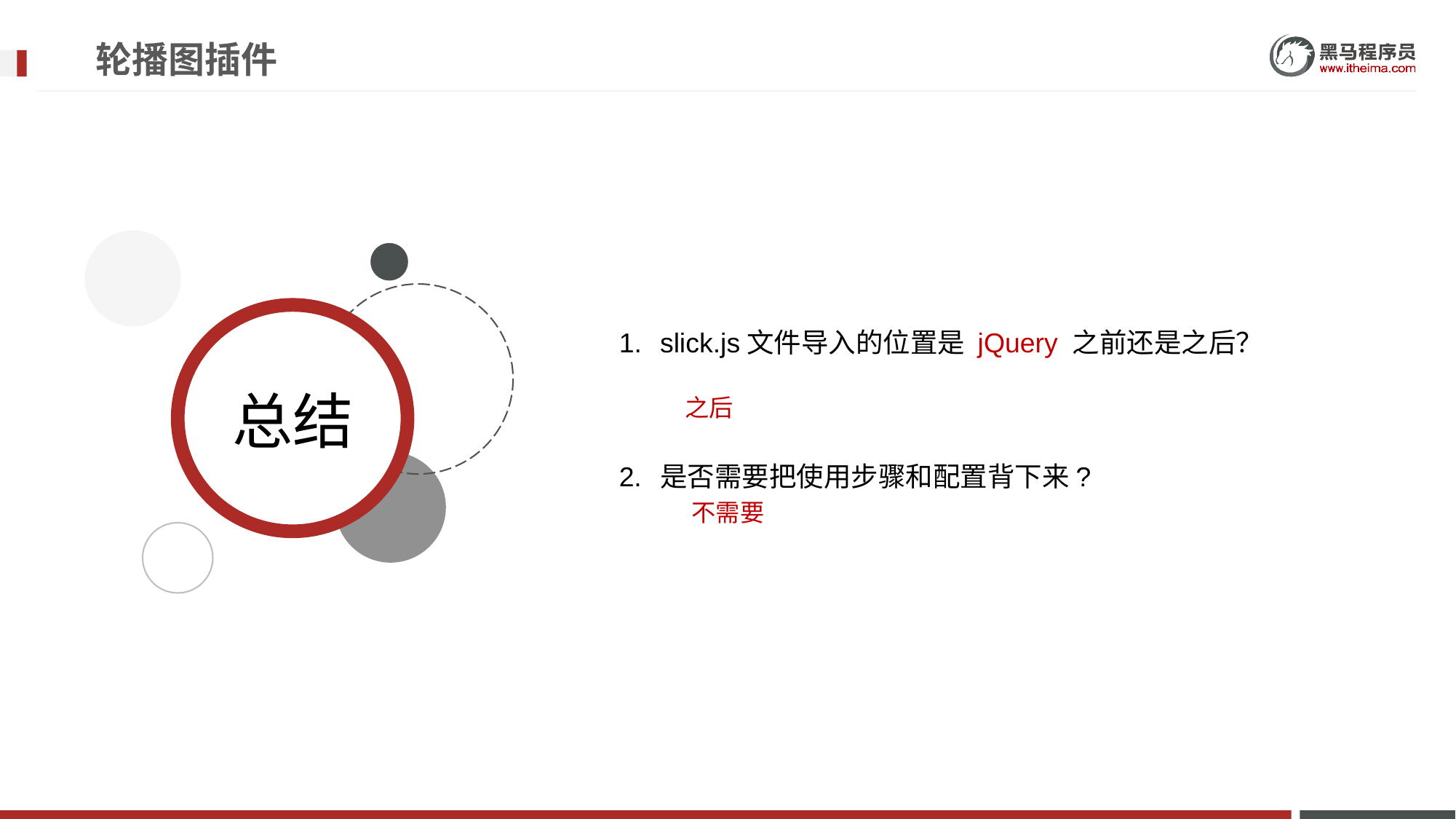

# 轮播图插件
slick.js文件导入的位置是 jQuery 之前还是之后？
           之后
是否需要把使用步骤和配置背下来?
不需要